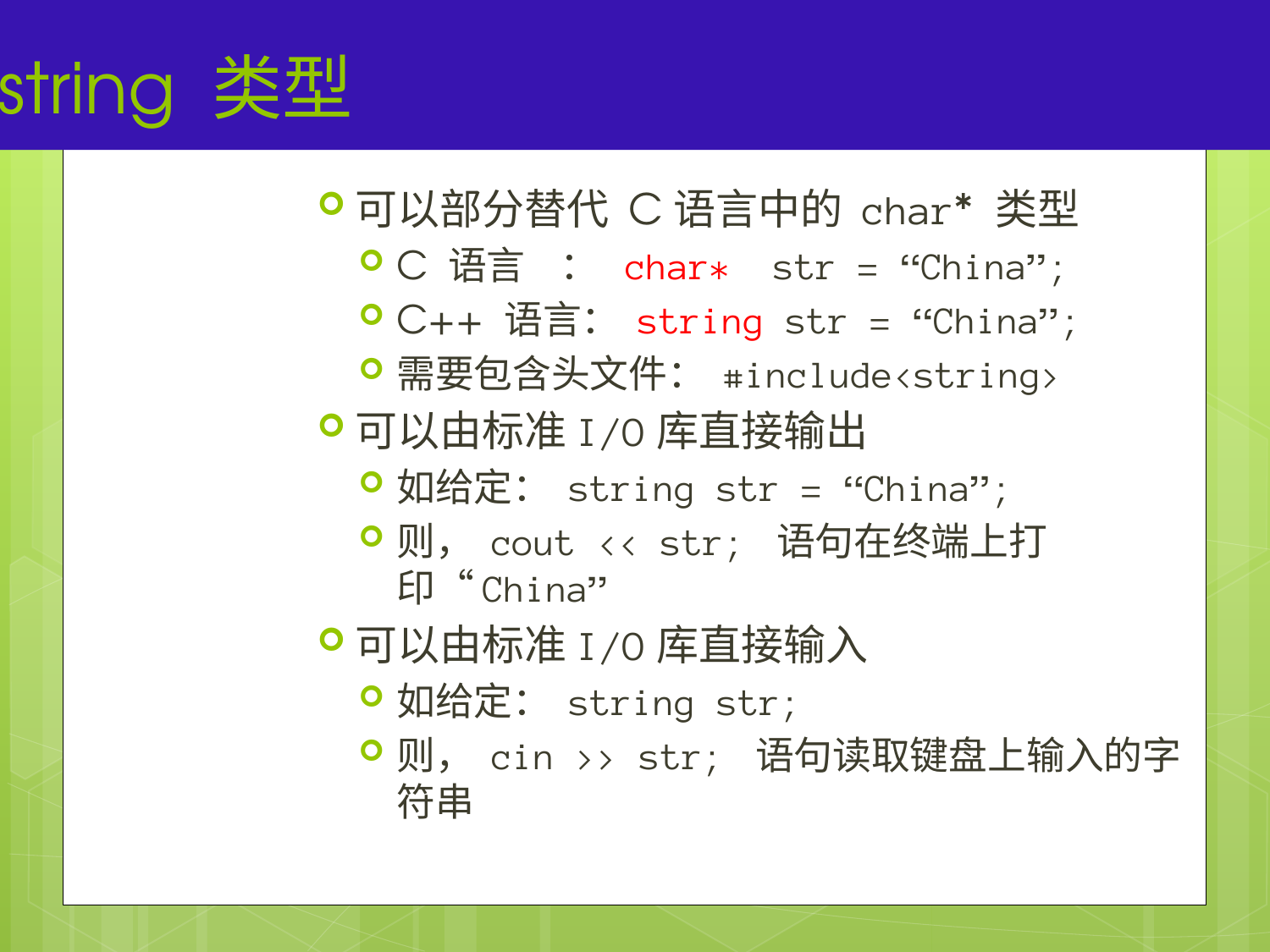

# string 类型
28
可以部分替代 C语言中的 char* 类型
C 语言    ：  char*  str = “China”;
C++ 语言： string str = “China”;
需要包含头文件： #include<string>
可以由标准I/O库直接输出
如给定： string str = “China”;
则， cout << str; 语句在终端上打印“China”
可以由标准I/O库直接输入
如给定： string str;
则， cin >> str; 语句读取键盘上输入的字符串